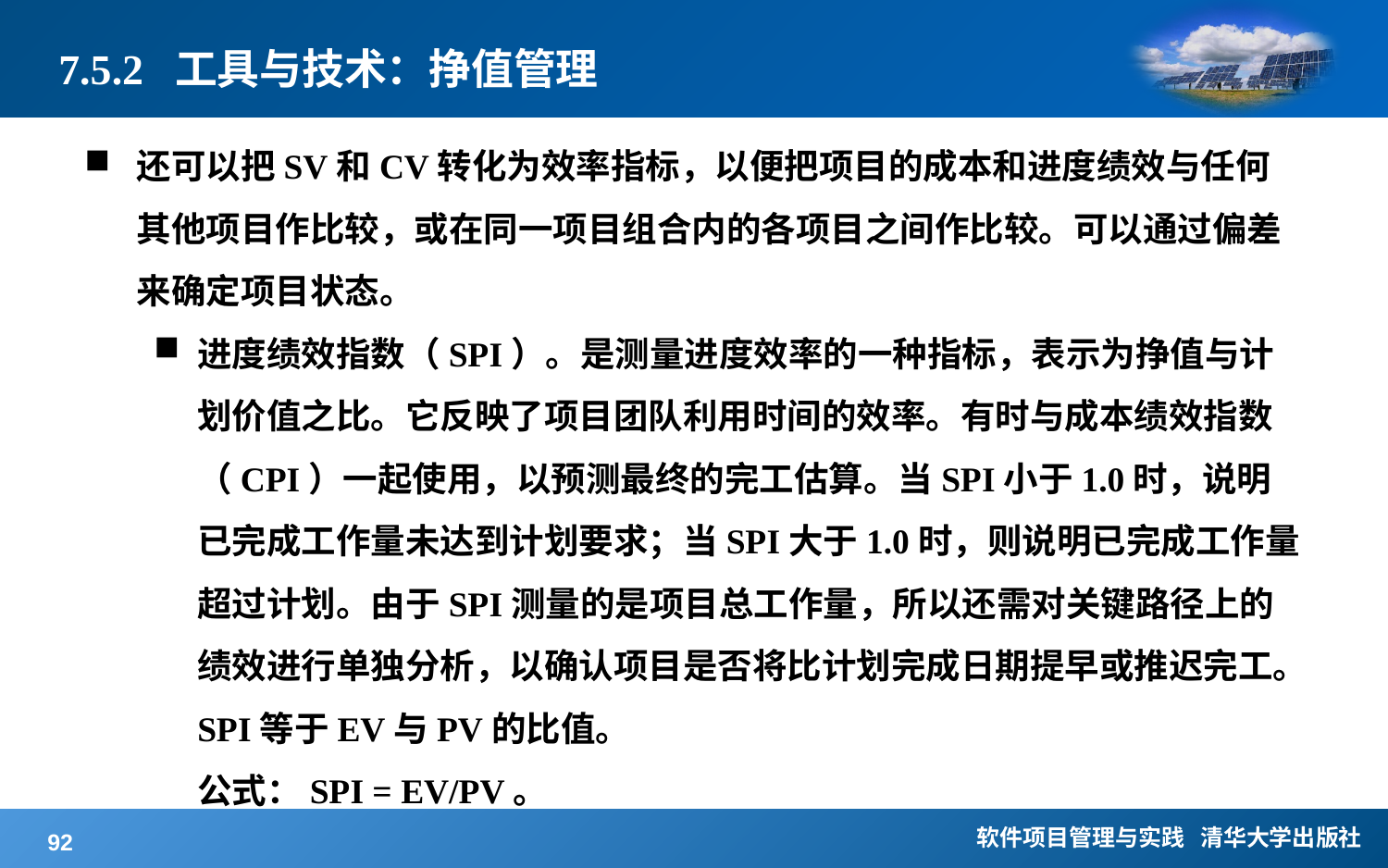

# 7.5.2  工具与技术：挣值管理
还可以把SV和CV转化为效率指标，以便把项目的成本和进度绩效与任何其他项目作比较，或在同一项目组合内的各项目之间作比较。可以通过偏差来确定项目状态。
进度绩效指数（SPI）。是测量进度效率的一种指标，表示为挣值与计划价值之比。它反映了项目团队利用时间的效率。有时与成本绩效指数（CPI）一起使用，以预测最终的完工估算。当SPI小于1.0时，说明已完成工作量未达到计划要求；当SPI大于1.0时，则说明已完成工作量超过计划。由于SPI测量的是项目总工作量，所以还需对关键路径上的绩效进行单独分析，以确认项目是否将比计划完成日期提早或推迟完工。SPI等于EV与PV的比值。
公式：SPI = EV/PV。